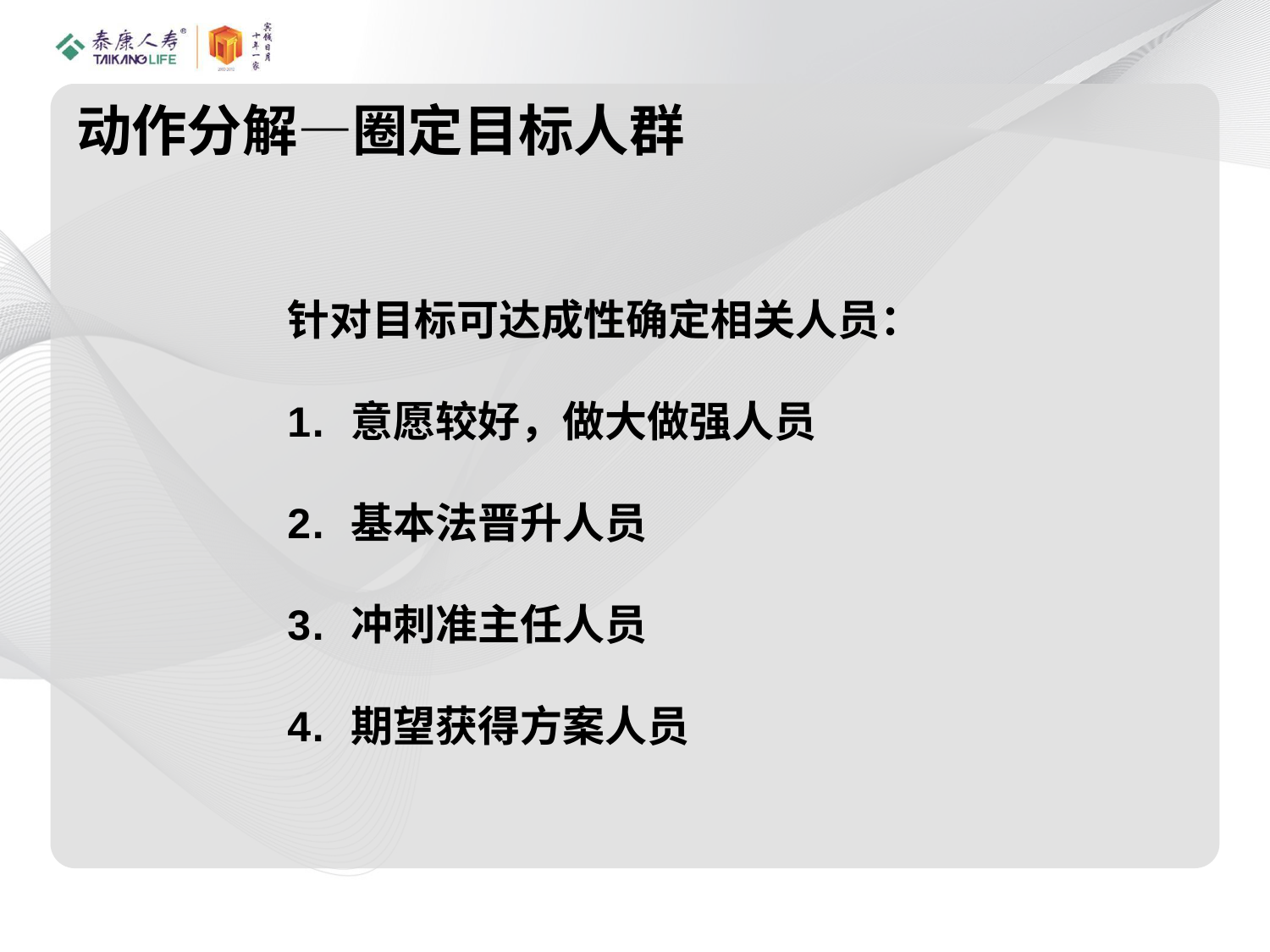

动作分解—圈定目标人群
针对目标可达成性确定相关人员：
意愿较好，做大做强人员
基本法晋升人员
冲刺准主任人员
期望获得方案人员